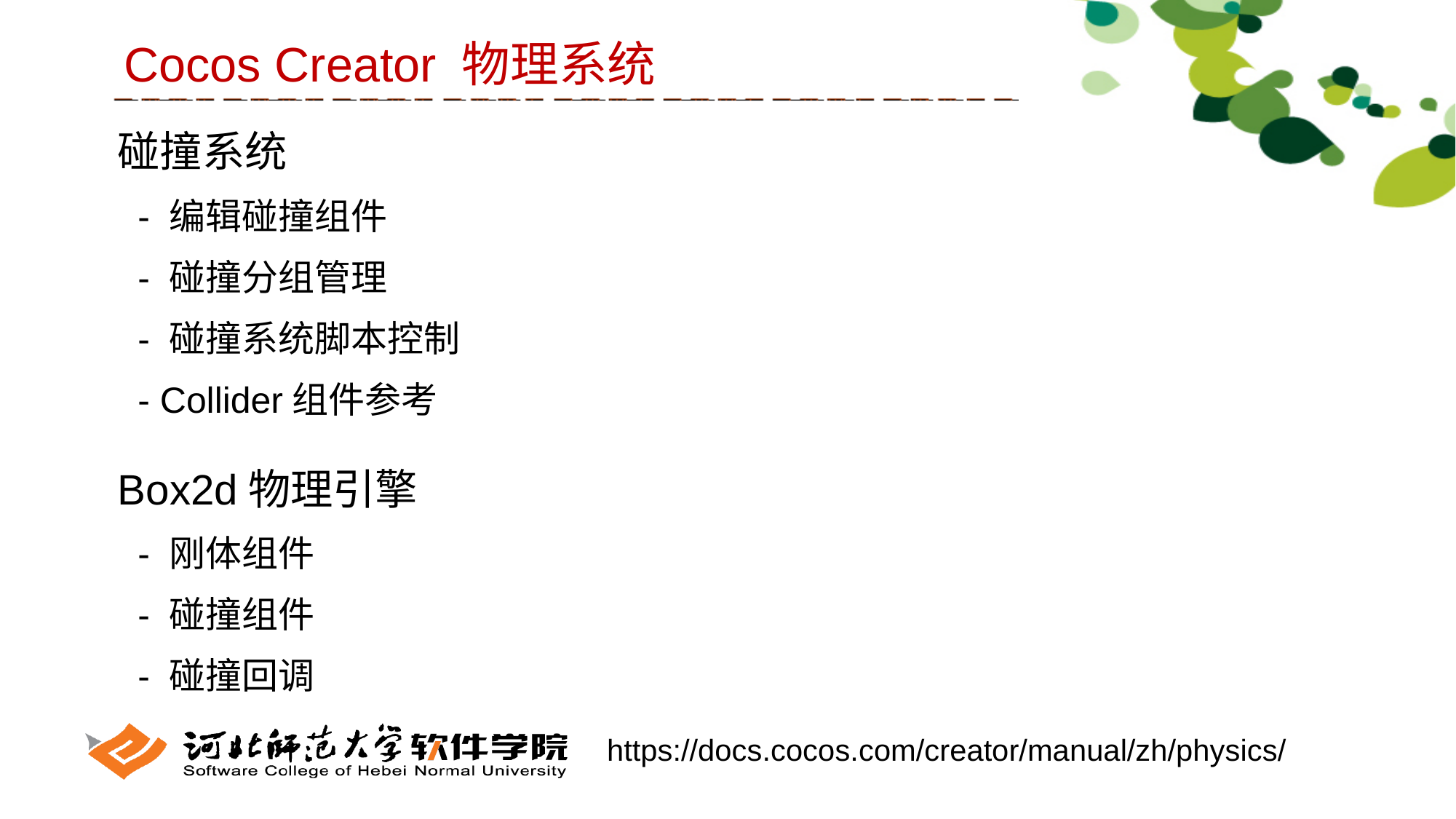

Cocos Creator 物理系统
碰撞系统
- 编辑碰撞组件
- 碰撞分组管理
- 碰撞系统脚本控制
- Collider组件参考
Box2d物理引擎
- 刚体组件
- 碰撞组件
- 碰撞回调
https://docs.cocos.com/creator/manual/zh/physics/